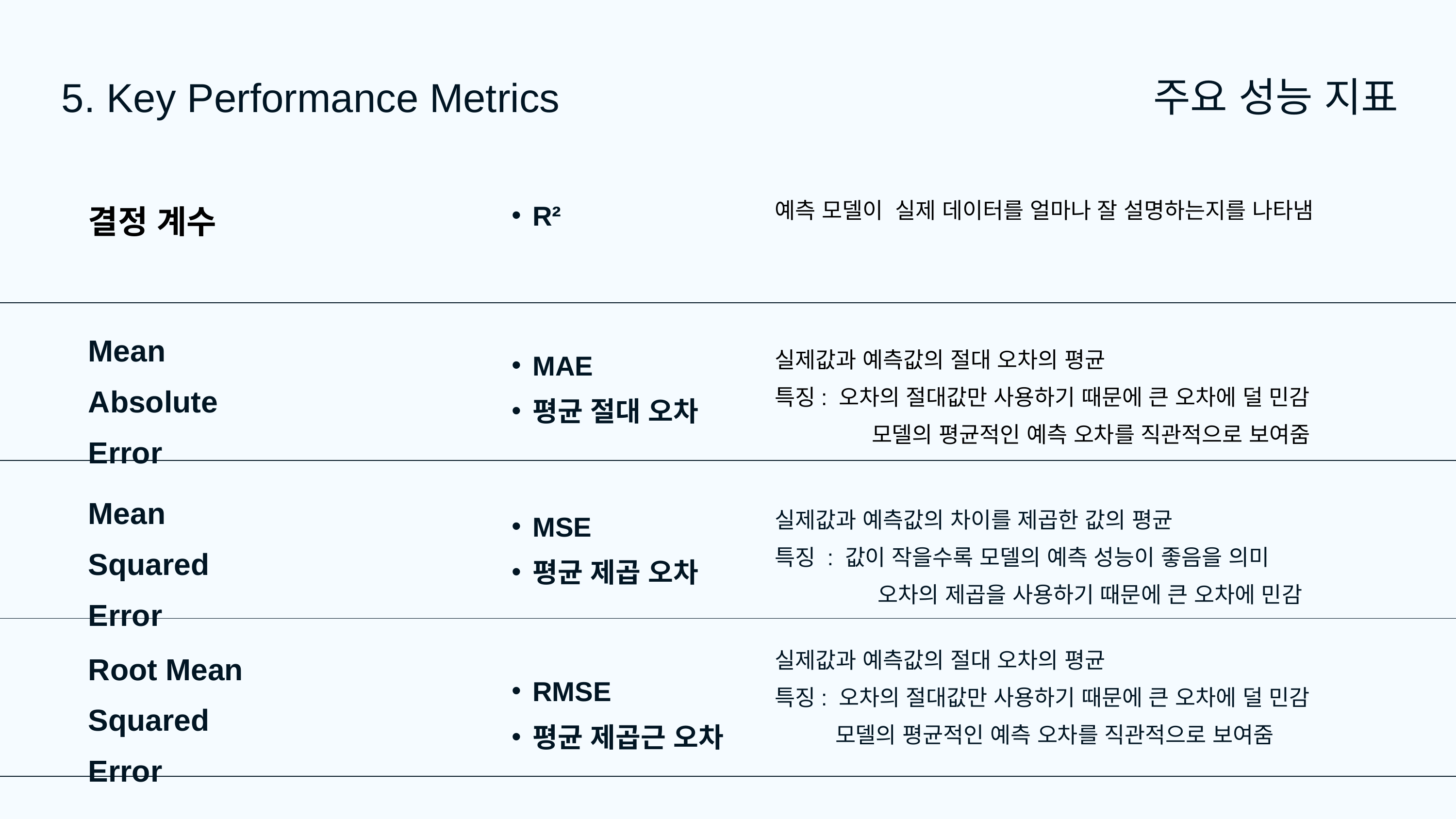

주요 성능 지표
5. Key Performance Metrics
R²
결정 계수
예측 모델이  실제 데이터를 얼마나 잘 설명하는지를 나타냄
Mean Absolute Error
MAE
평균 절대 오차
실제값과 예측값의 절대 오차의 평균
특징: 오차의 절대값만 사용하기 때문에 큰 오차에 덜 민감
	   모델의 평균적인 예측 오차를 직관적으로 보여줌
Mean Squared Error
실제값과 예측값의 차이를 제곱한 값의 평균
특징 : 값이 작을수록 모델의 예측 성능이 좋음을 의미
	    오차의 제곱을 사용하기 때문에 큰 오차에 민감
MSE
평균 제곱 오차
Root Mean
Squared
Error
실제값과 예측값의 절대 오차의 평균
특징: 오차의 절대값만 사용하기 때문에 큰 오차에 덜 민감
   모델의 평균적인 예측 오차를 직관적으로 보여줌
RMSE
평균 제곱근 오차